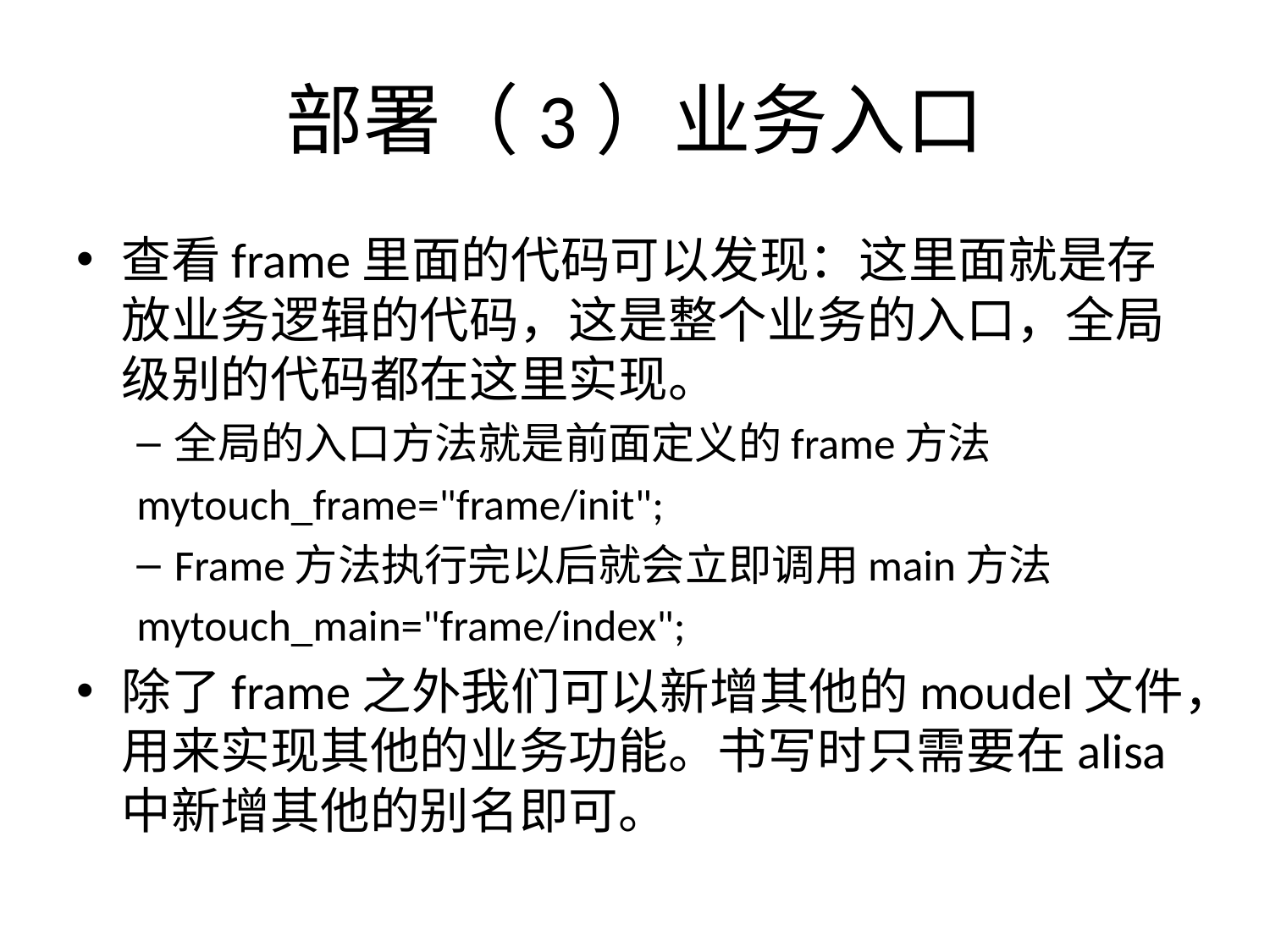

# 部署（3）业务入口
查看frame里面的代码可以发现：这里面就是存放业务逻辑的代码，这是整个业务的入口，全局级别的代码都在这里实现。
全局的入口方法就是前面定义的frame方法
	mytouch_frame="frame/init";
Frame方法执行完以后就会立即调用main方法
	mytouch_main="frame/index";
除了frame之外我们可以新增其他的moudel文件，用来实现其他的业务功能。书写时只需要在alisa中新增其他的别名即可。